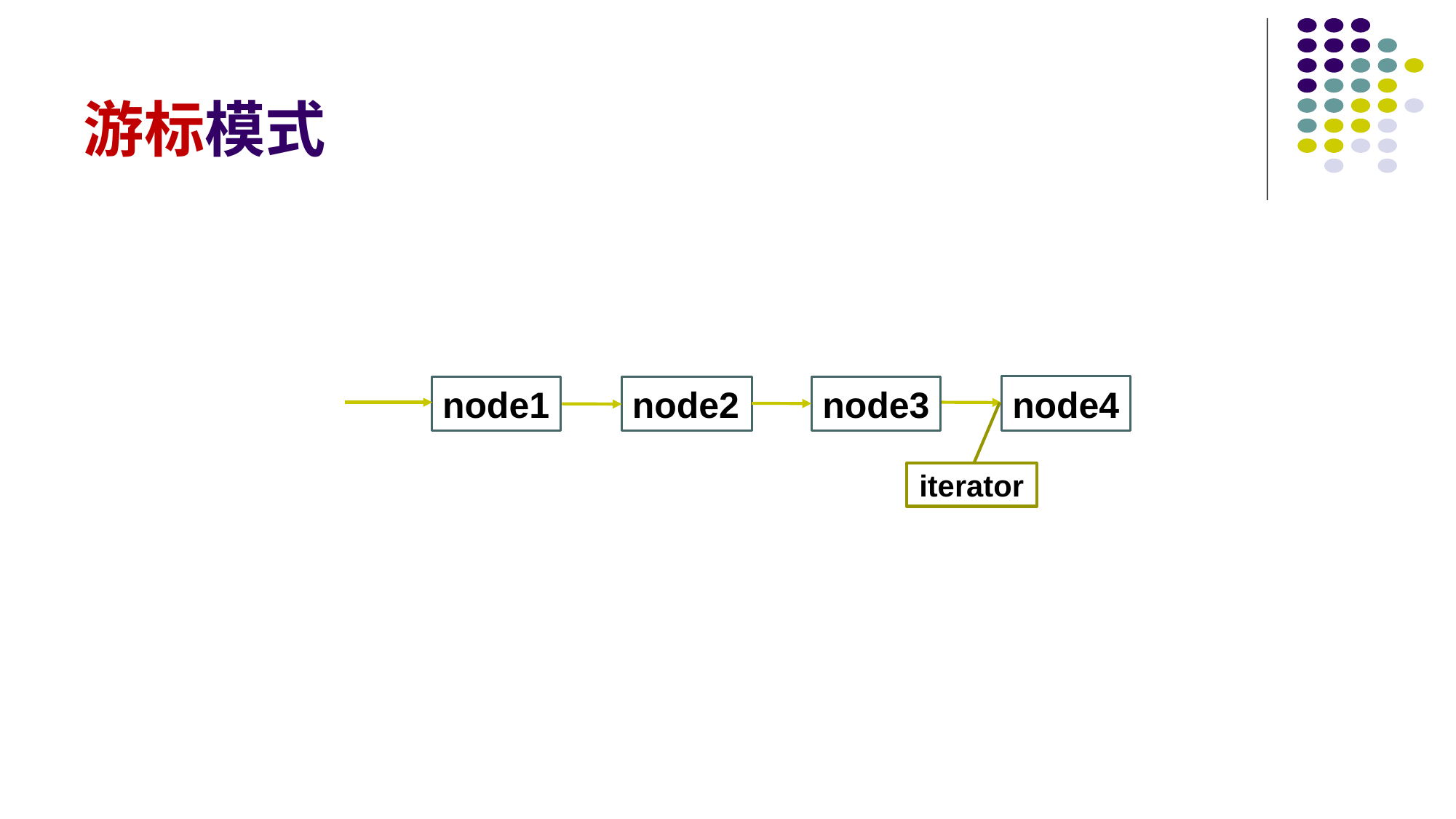

# 游标模式

node4
node2
node3
node1
iterator
33